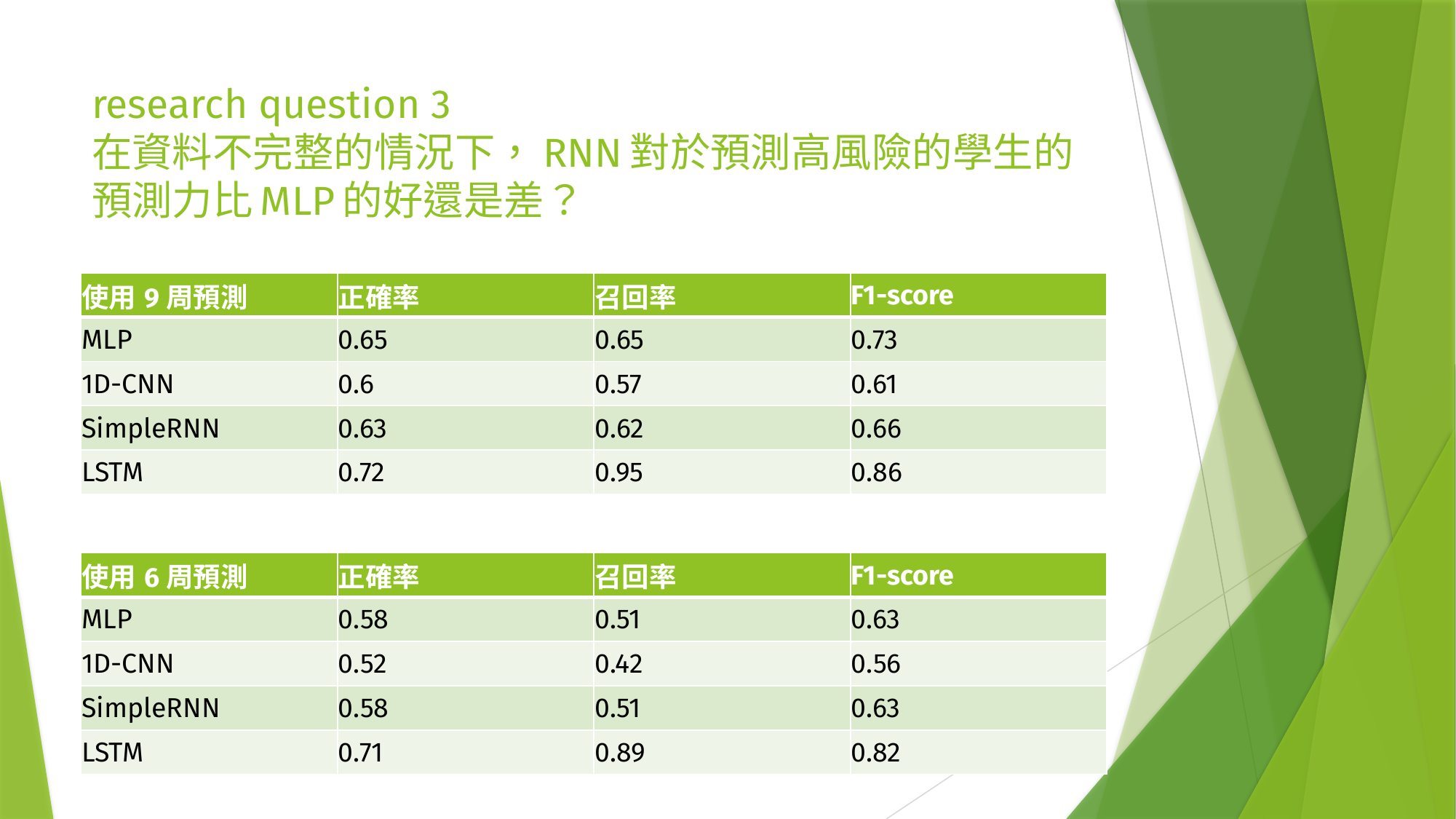

# research question 3 在資料不完整的情況下，RNN對於預測高風險的學生的預測力比MLP的好還是差？
| 使用9周預測 | 正確率 | 召回率 | F1-score |
| --- | --- | --- | --- |
| MLP | 0.65 | 0.65 | 0.73 |
| 1D-CNN | 0.6 | 0.57 | 0.61 |
| SimpleRNN | 0.63 | 0.62 | 0.66 |
| LSTM | 0.72 | 0.95 | 0.86 |
| 使用6周預測 | 正確率 | 召回率 | F1-score |
| --- | --- | --- | --- |
| MLP | 0.58 | 0.51 | 0.63 |
| 1D-CNN | 0.52 | 0.42 | 0.56 |
| SimpleRNN | 0.58 | 0.51 | 0.63 |
| LSTM | 0.71 | 0.89 | 0.82 |